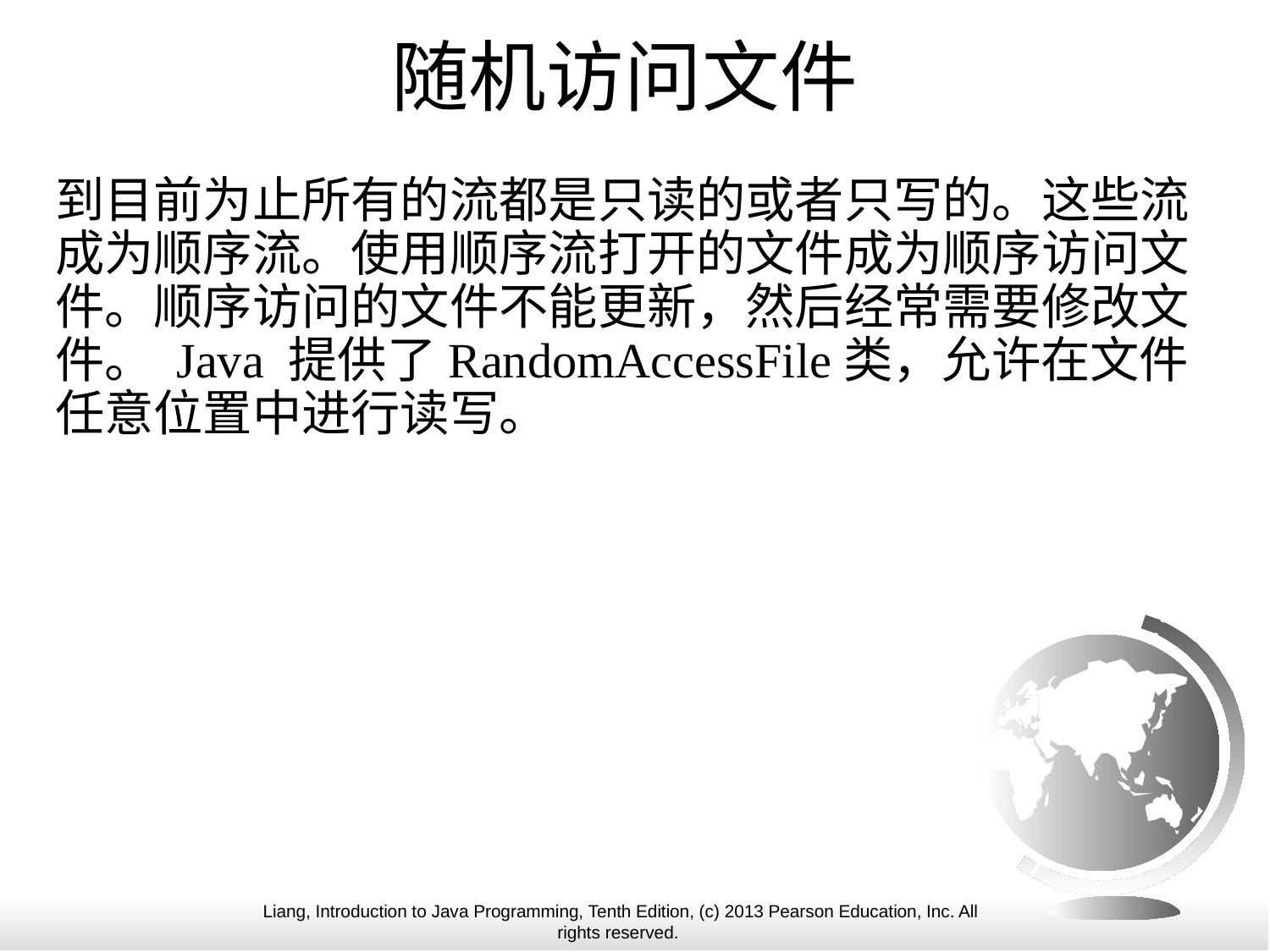

# 随机访问文件
到目前为止所有的流都是只读的或者只写的。这些流成为顺序流。使用顺序流打开的文件成为顺序访问文件。顺序访问的文件不能更新，然后经常需要修改文件。 Java 提供了RandomAccessFile类，允许在文件任意位置中进行读写。

32